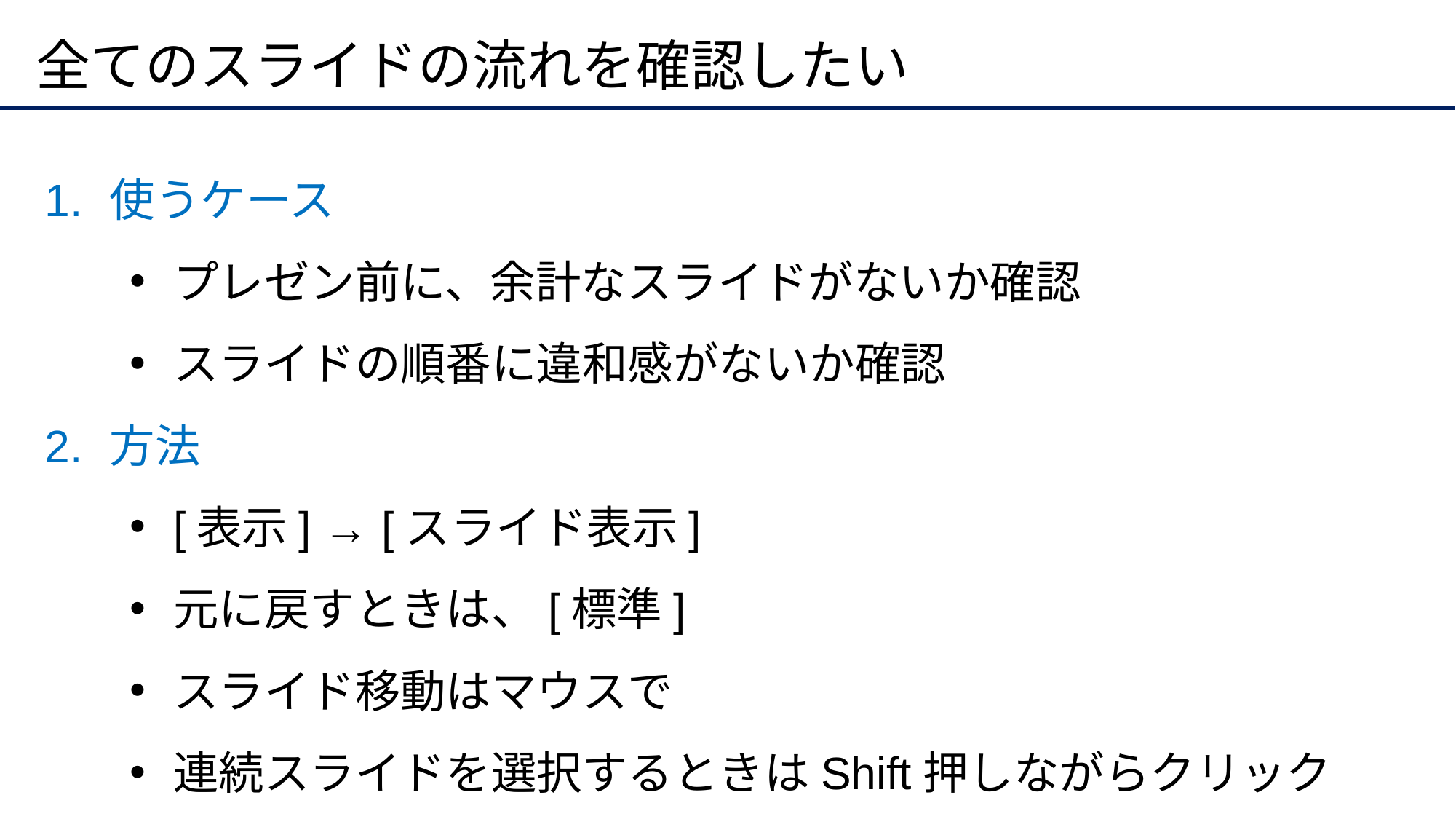

# 全てのスライドの流れを確認したい
使うケース
プレゼン前に、余計なスライドがないか確認
スライドの順番に違和感がないか確認
方法
[表示] → [スライド表示]
元に戻すときは、[標準]
スライド移動はマウスで
連続スライドを選択するときはShift押しながらクリック